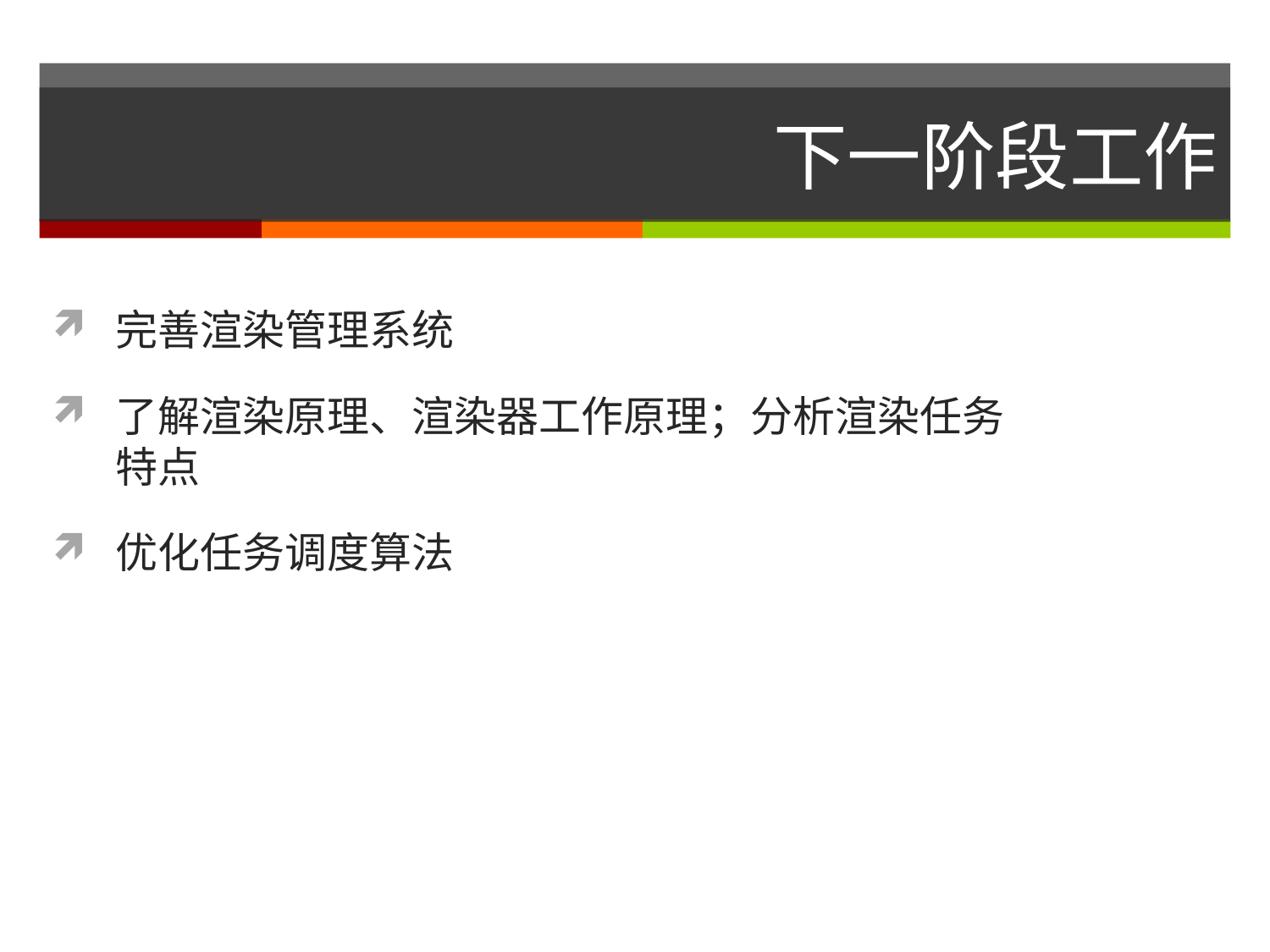

# 下一阶段工作
完善渲染管理系统
了解渲染原理、渲染器工作原理；分析渲染任务特点
优化任务调度算法